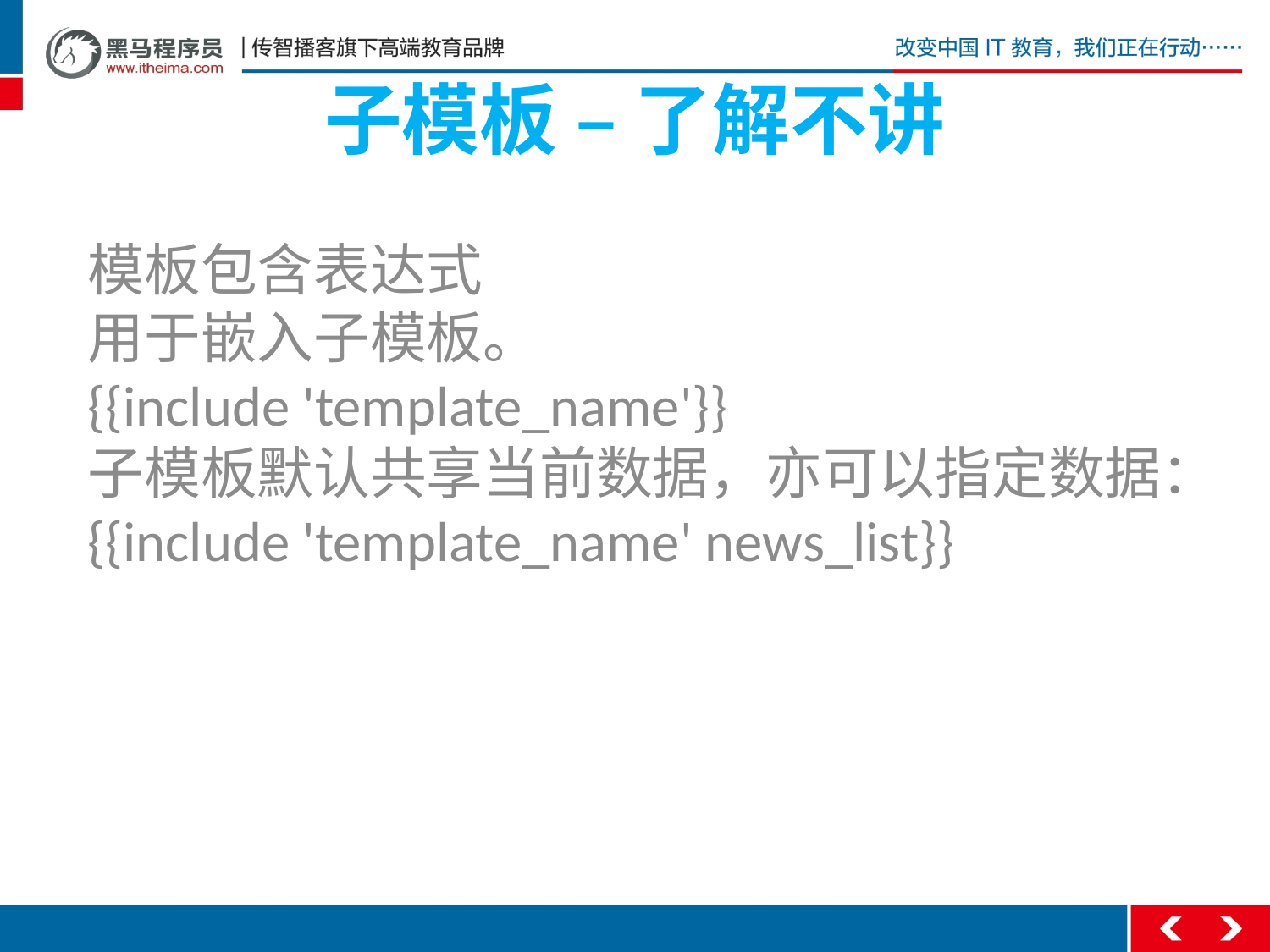

# 子模板 – 了解不讲
模板包含表达式
用于嵌入子模板。
{{include 'template_name'}}
子模板默认共享当前数据，亦可以指定数据：
{{include 'template_name' news_list}}